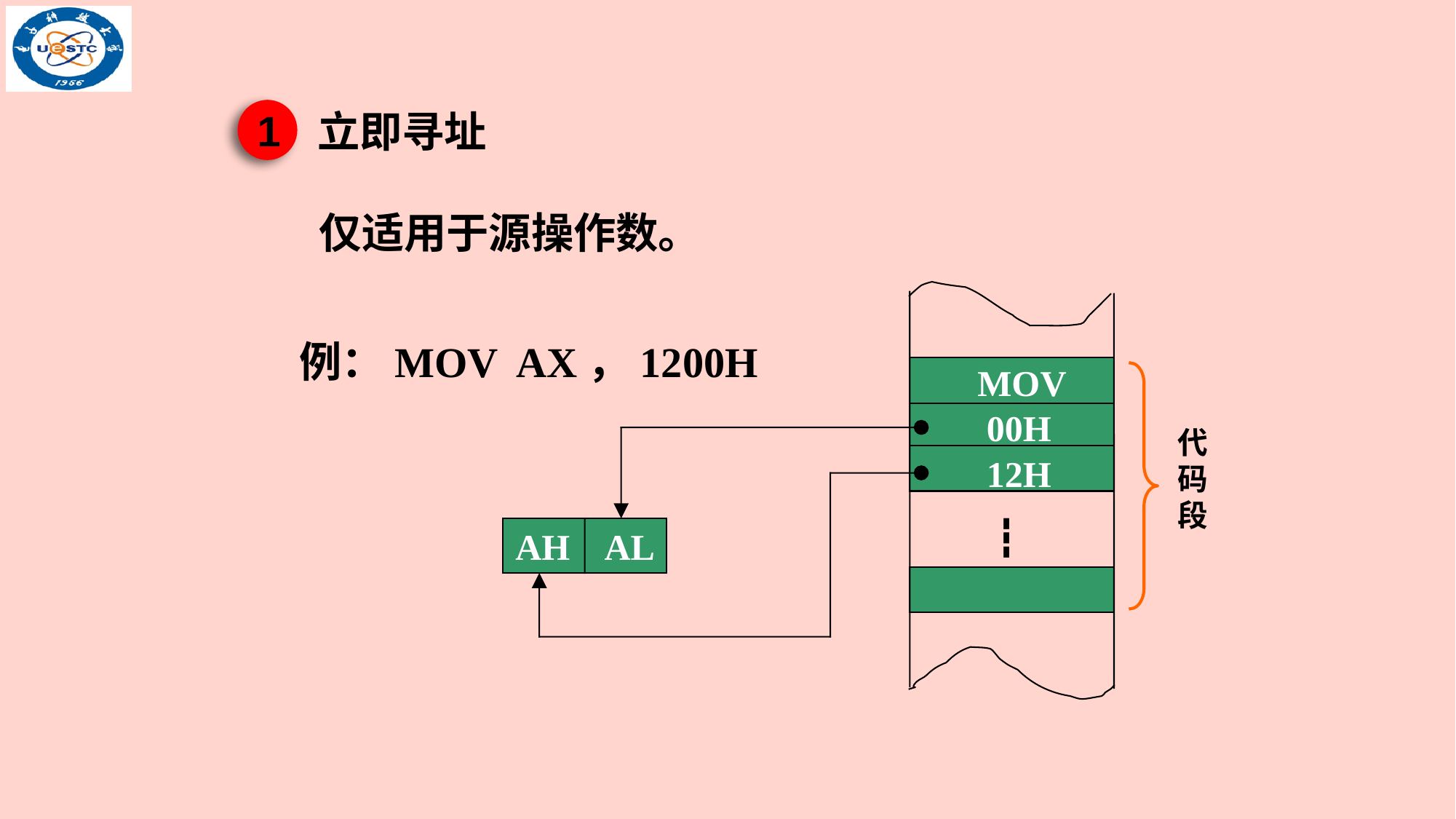

1
立即寻址
仅适用于源操作数。

MOV

00H

代码段

12H

┇

AH    AL

例：MOV  AX，1200H